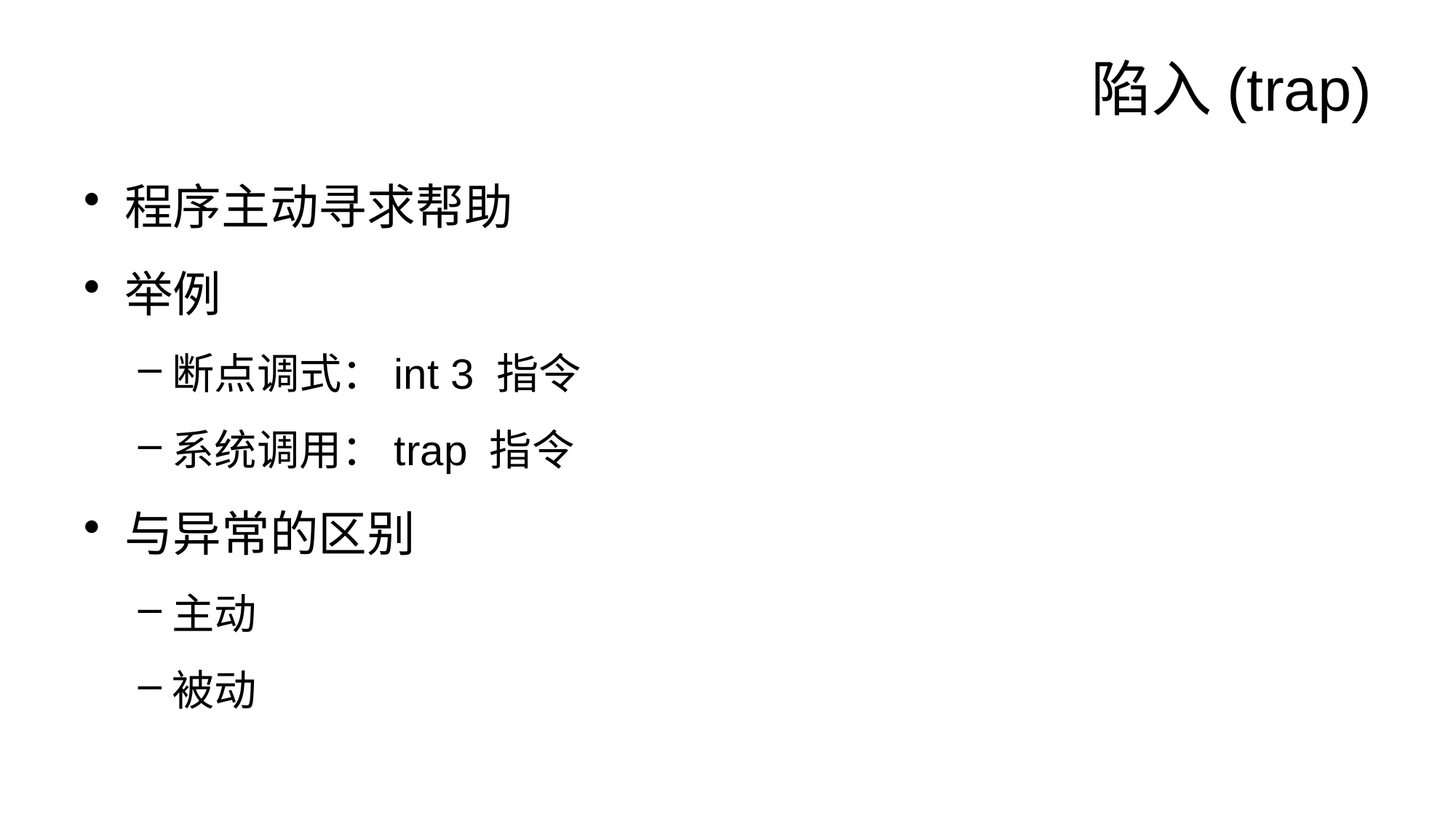

# 陷入(trap)
程序主动寻求帮助
举例
断点调式：int 3 指令
系统调用：trap 指令
与异常的区别
主动
被动